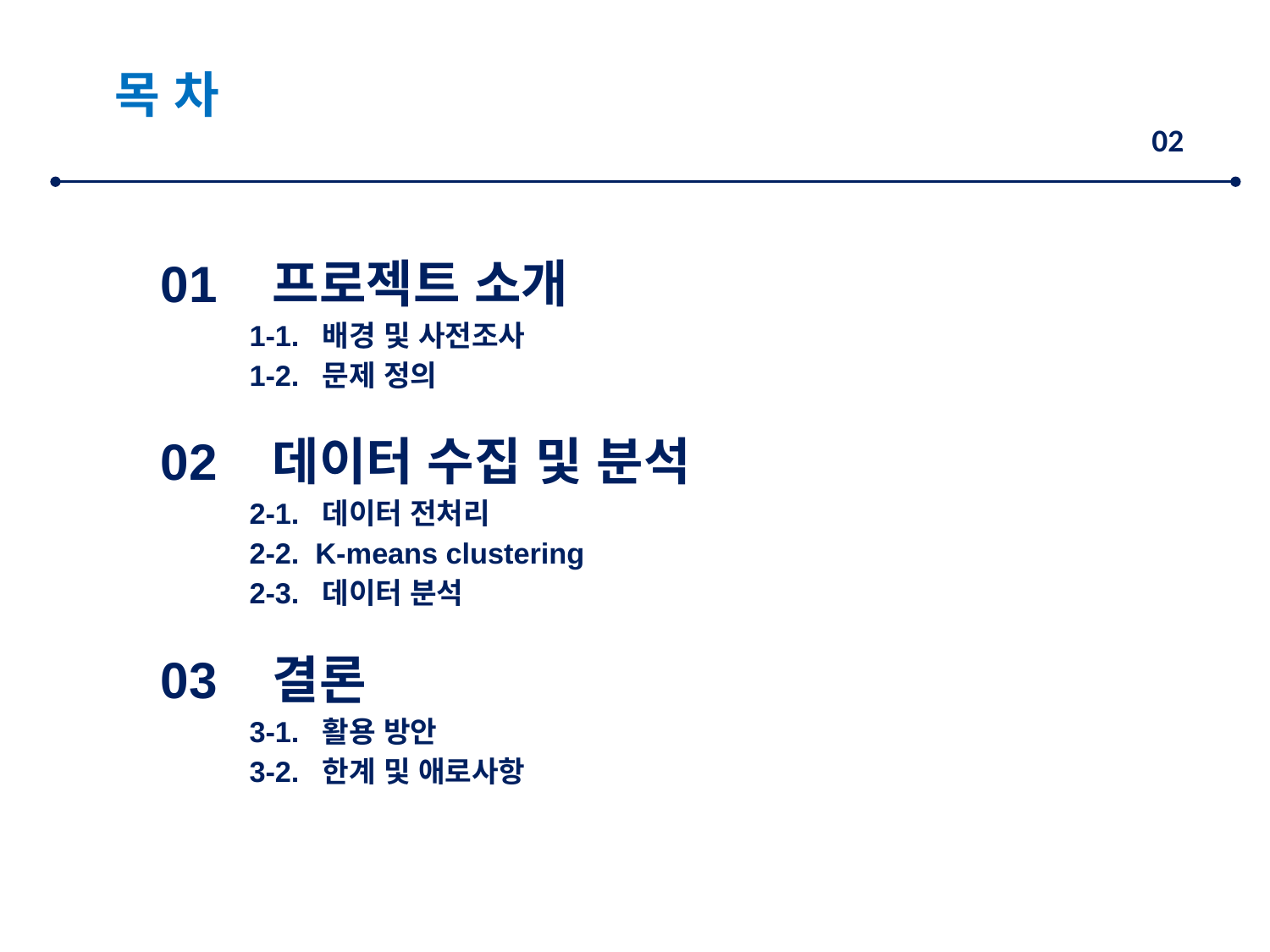

목 차
02
01   프로젝트 소개
           1-1.  배경 및 사전조사
           1-2.  문제 정의

02   데이터 수집 및 분석
           2-1.  데이터 전처리
           2-2.  K-means clustering
           2-3.  데이터 분석

03   결론
           3-1.  활용 방안
           3-2.  한계 및 애로사항